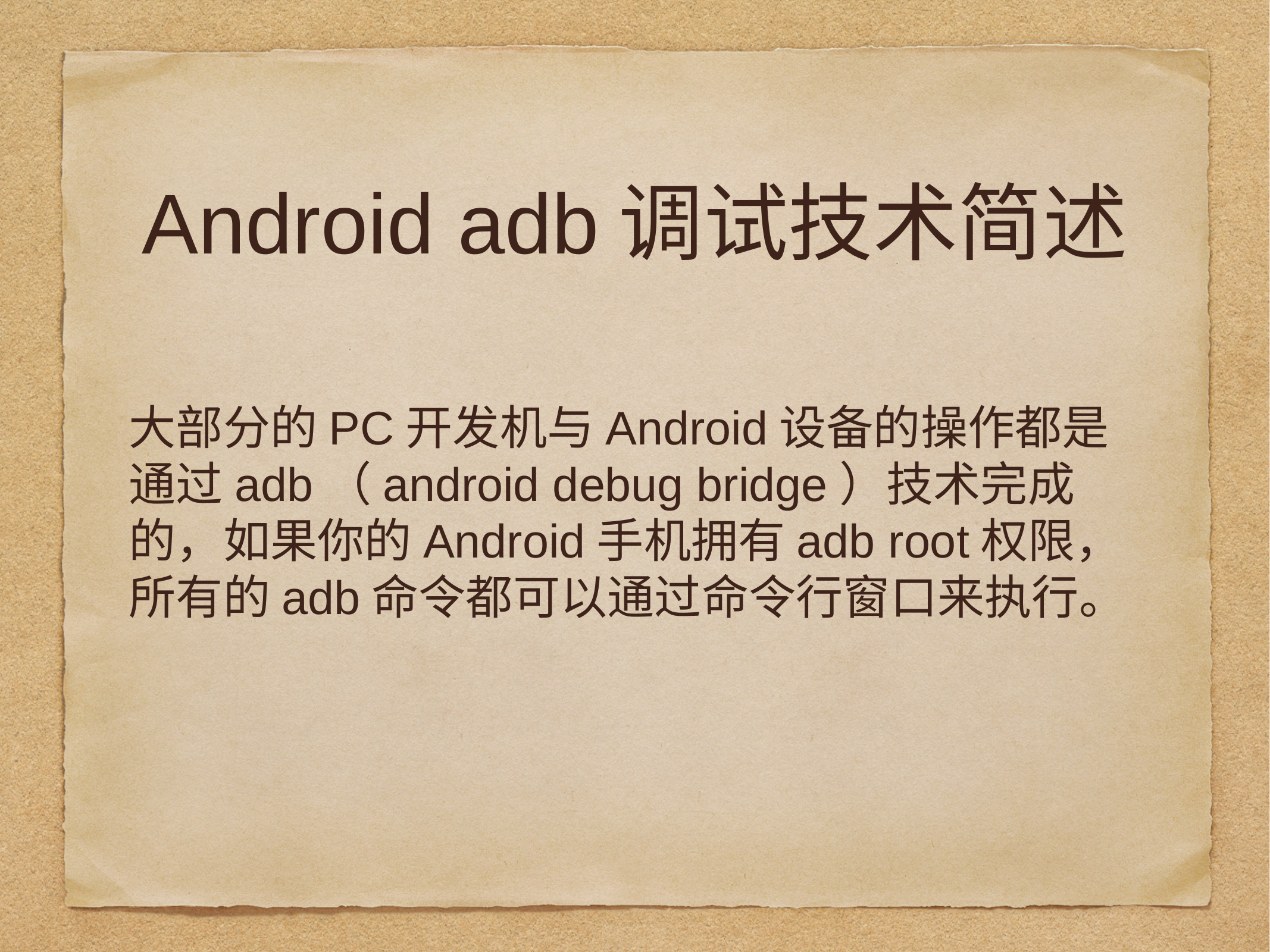

# Android adb调试技术简述
大部分的PC开发机与Android设备的操作都是通过adb（android debug bridge）技术完成的，如果你的Android手机拥有adb root权限，所有的adb命令都可以通过命令行窗口来执行。